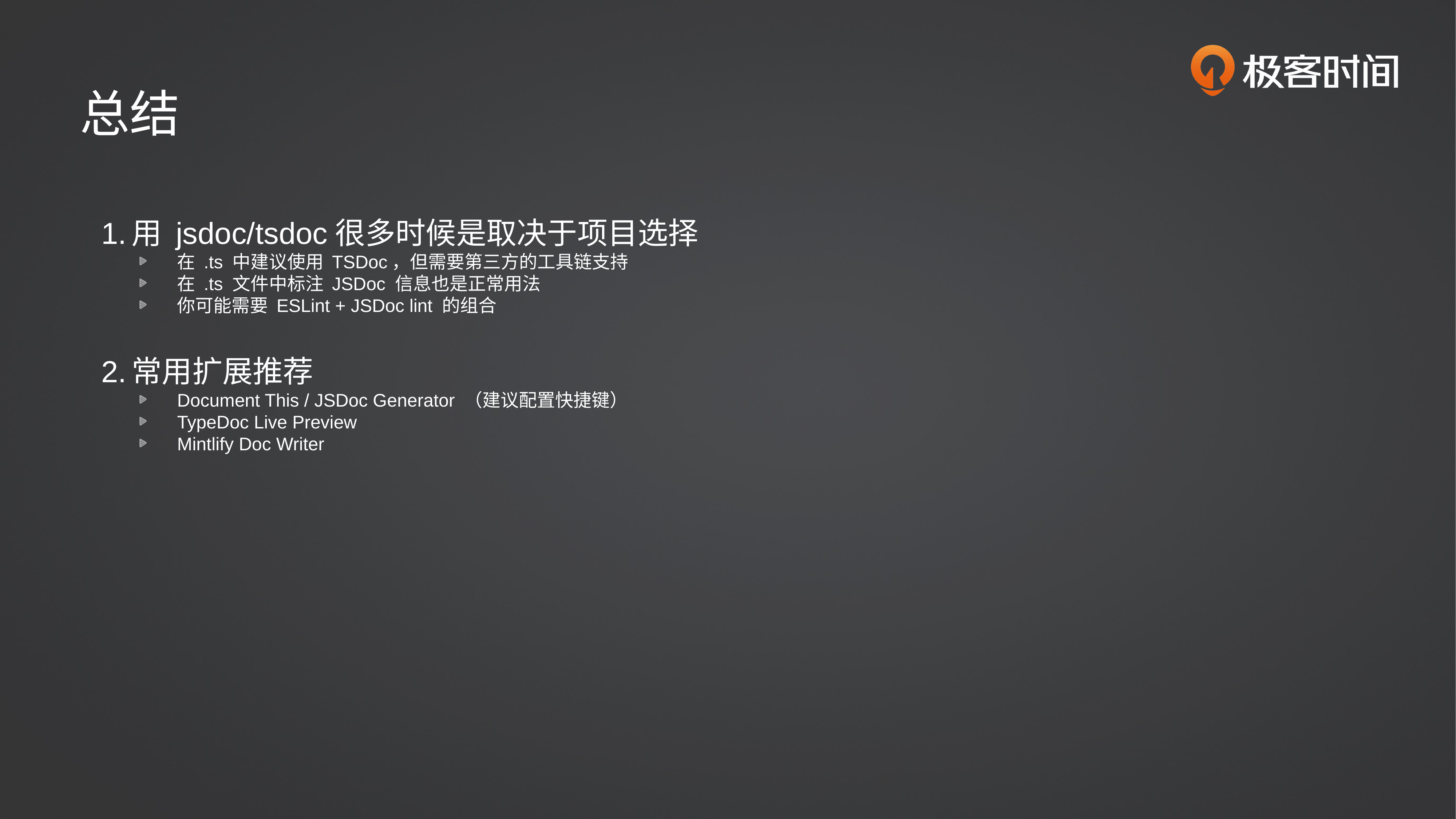

总结
用 jsdoc/tsdoc很多时候是取决于项目选择
在 .ts 中建议使用 TSDoc，但需要第三方的工具链支持
在 .ts 文件中标注 JSDoc 信息也是正常用法
你可能需要 ESLint + JSDoc lint 的组合

常用扩展推荐
Document This / JSDoc Generator （建议配置快捷键）
TypeDoc Live Preview
Mintlify Doc Writer